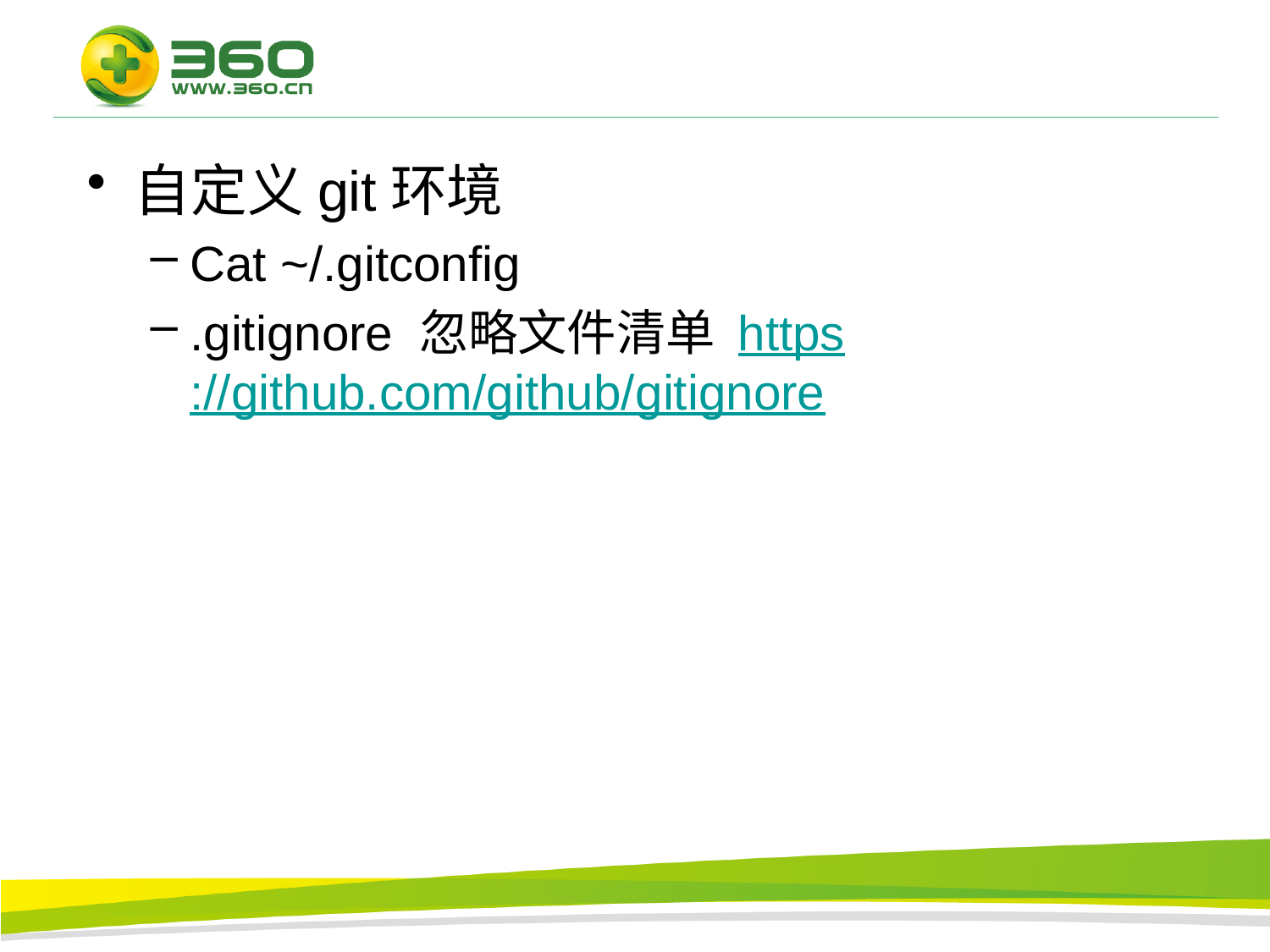

#
自定义git环境
Cat ~/.gitconfig
.gitignore 忽略文件清单 https://github.com/github/gitignore